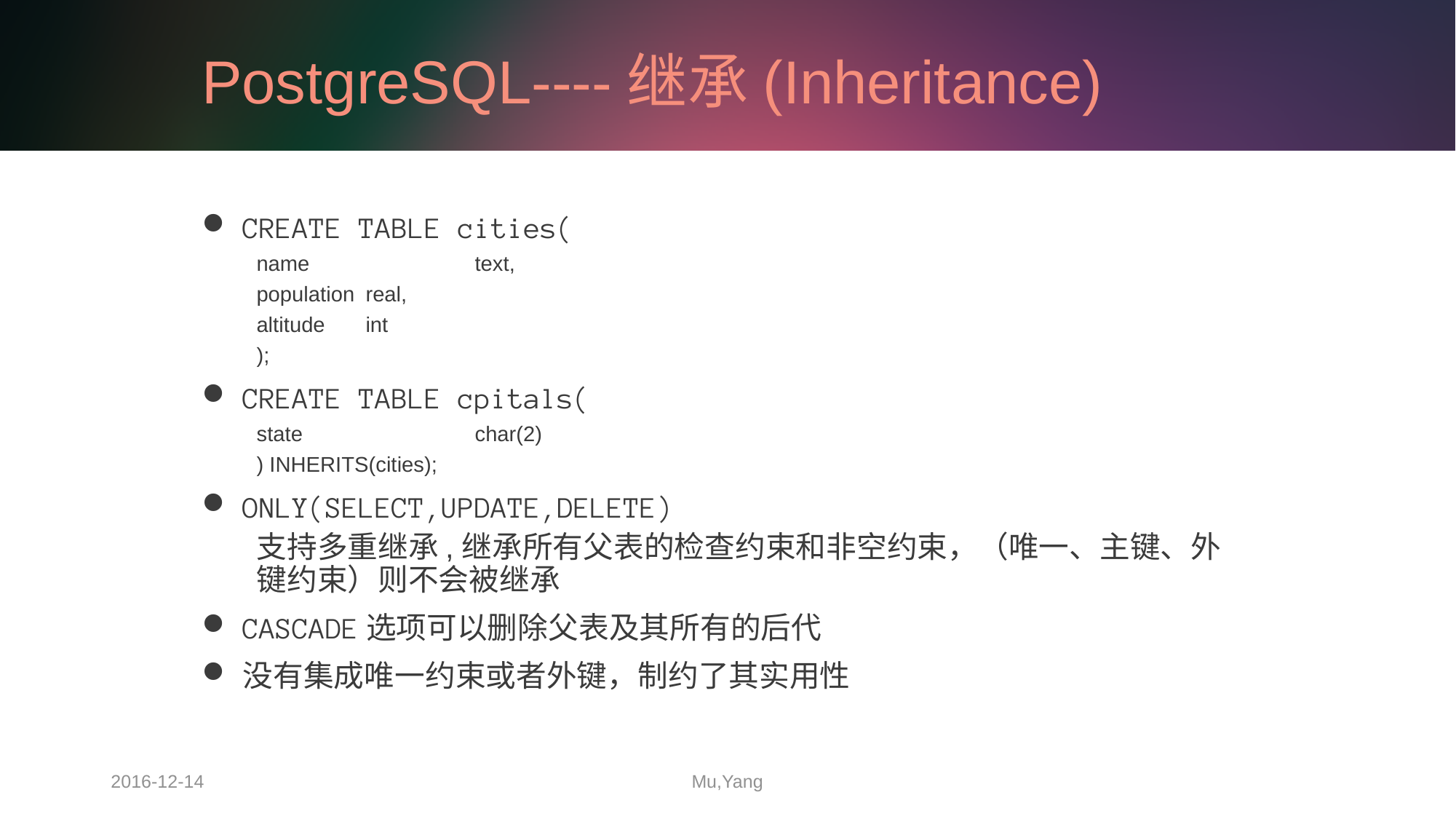

# PostgreSQL----继承(Inheritance)
CREATE TABLE cities(
name		text,
population	real,
altitude	int
);
CREATE TABLE cpitals(
state 		char(2)
) INHERITS(cities);
ONLY(SELECT,UPDATE,DELETE)
支持多重继承,继承所有父表的检查约束和非空约束，（唯一、主键、外键约束）则不会被继承
CASCADE选项可以删除父表及其所有的后代
没有集成唯一约束或者外键，制约了其实用性
2016-12-14
Mu,Yang
62